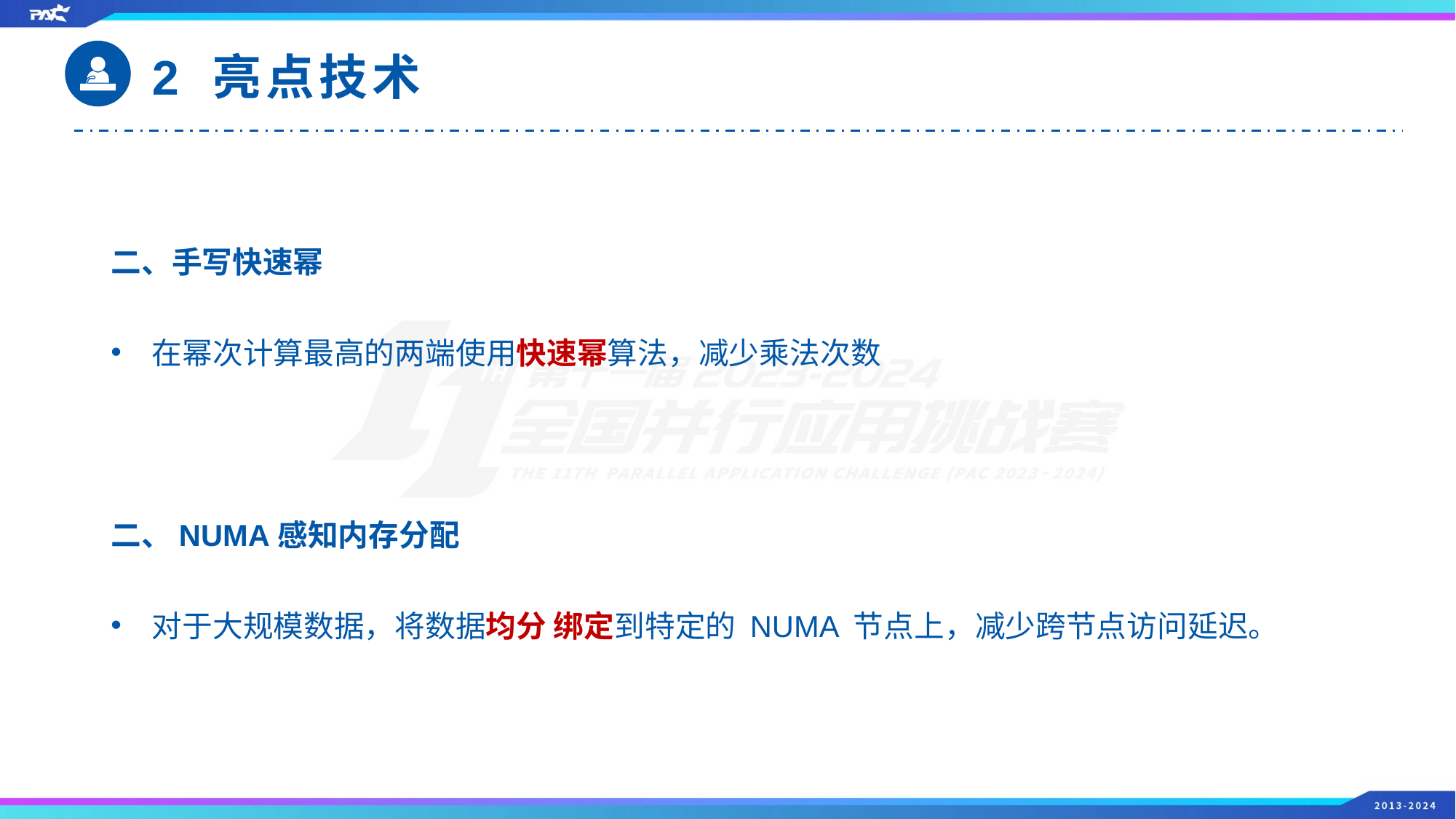

2 亮点技术
二、手写快速幂
在幂次计算最高的两端使用快速幂算法，减少乘法次数

二、NUMA感知内存分配
对于大规模数据，将数据均分 绑定到特定的 NUMA 节点上，减少跨节点访问延迟。